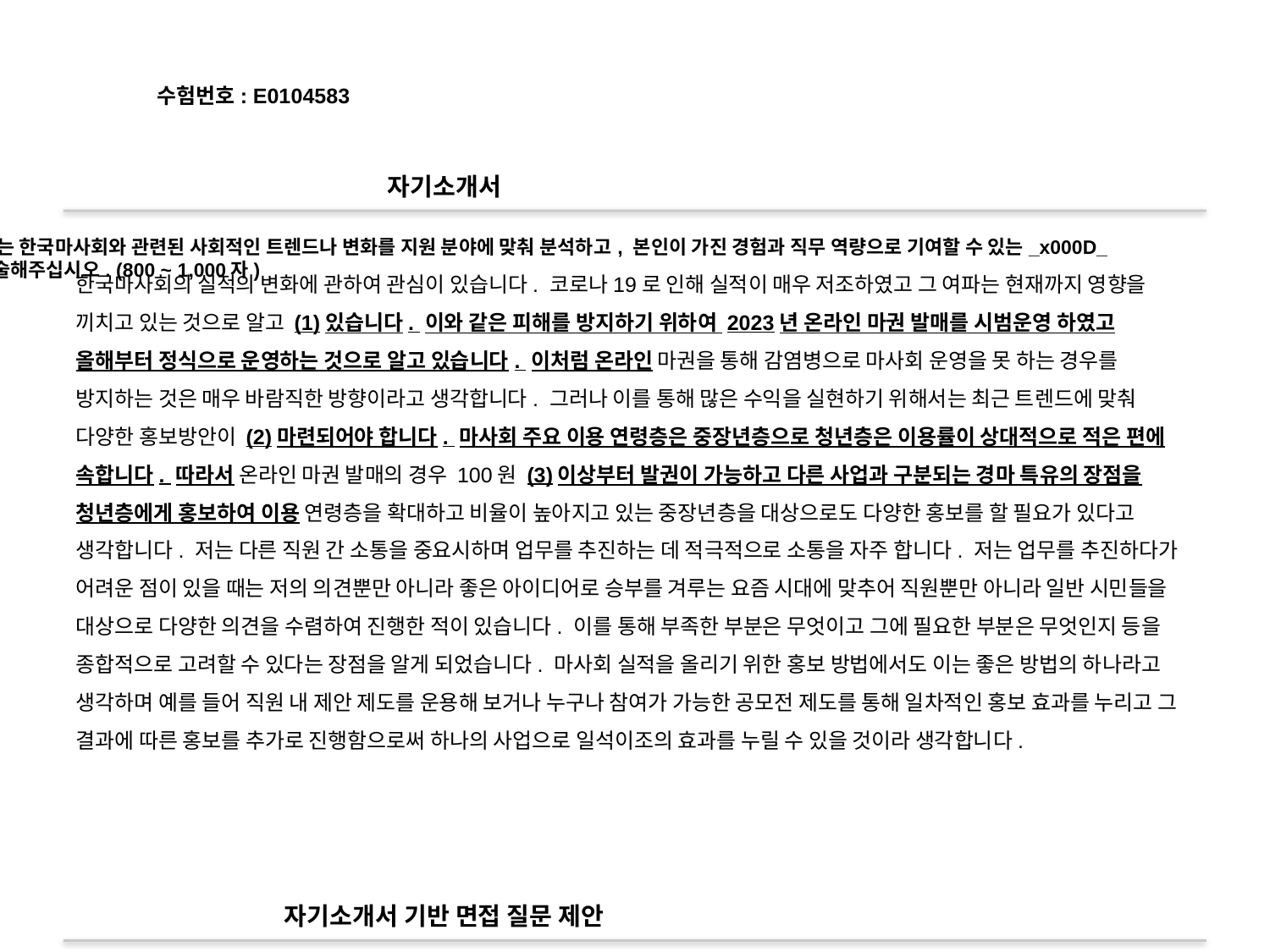

수험번호: E0104583
#

자기소개서

본인이 최근 관심을 갖고 있는 한국마사회와 관련된 사회적인 트렌드나 변화를 지원 분야에 맞춰 분석하고, 본인이 가진 경험과 직무 역량으로 기여할 수 있는_x000D_
바가 무엇인지 자세하게 기술해주십시오. (800 ~ 1,000자)

한국마사회의 실적의 변화에 관하여 관심이 있습니다. 코로나19로 인해 실적이 매우 저조하였고 그 여파는 현재까지 영향을 끼치고 있는 것으로 알고 (1)있습니다. 이와 같은 피해를 방지하기 위하여 2023년 온라인 마권 발매를 시범운영 하였고 올해부터 정식으로 운영하는 것으로 알고 있습니다. 이처럼 온라인 마권을 통해 감염병으로 마사회 운영을 못 하는 경우를 방지하는 것은 매우 바람직한 방향이라고 생각합니다. 그러나 이를 통해 많은 수익을 실현하기 위해서는 최근 트렌드에 맞춰 다양한 홍보방안이 (2)마련되어야 합니다. 마사회 주요 이용 연령층은 중장년층으로 청년층은 이용률이 상대적으로 적은 편에 속합니다. 따라서 온라인 마권 발매의 경우 100원 (3)이상부터 발권이 가능하고 다른 사업과 구분되는 경마 특유의 장점을 청년층에게 홍보하여 이용 연령층을 확대하고 비율이 높아지고 있는 중장년층을 대상으로도 다양한 홍보를 할 필요가 있다고 생각합니다. 저는 다른 직원 간 소통을 중요시하며 업무를 추진하는 데 적극적으로 소통을 자주 합니다. 저는 업무를 추진하다가 어려운 점이 있을 때는 저의 의견뿐만 아니라 좋은 아이디어로 승부를 겨루는 요즘 시대에 맞추어 직원뿐만 아니라 일반 시민들을 대상으로 다양한 의견을 수렴하여 진행한 적이 있습니다. 이를 통해 부족한 부분은 무엇이고 그에 필요한 부분은 무엇인지 등을 종합적으로 고려할 수 있다는 장점을 알게 되었습니다. 마사회 실적을 올리기 위한 홍보 방법에서도 이는 좋은 방법의 하나라고 생각하며 예를 들어 직원 내 제안 제도를 운용해 보거나 누구나 참여가 가능한 공모전 제도를 통해 일차적인 홍보 효과를 누리고 그 결과에 따른 홍보를 추가로 진행함으로써 하나의 사업으로 일석이조의 효과를 누릴 수 있을 것이라 생각합니다.

자기소개서 기반 면접 질문 제안

(1) 2023년 온라인 마권 발매의 결과에 대해 구체적으로 어떻게 평가하시나요?
(2) 청년층을 대상으로 경마 특유의 장점을 어떻게 홍보할 계획인가요?
(3) 직원 간 소통을 중시한다고 했는데, 이를 위한 구체적인 방법은 무엇인가요?